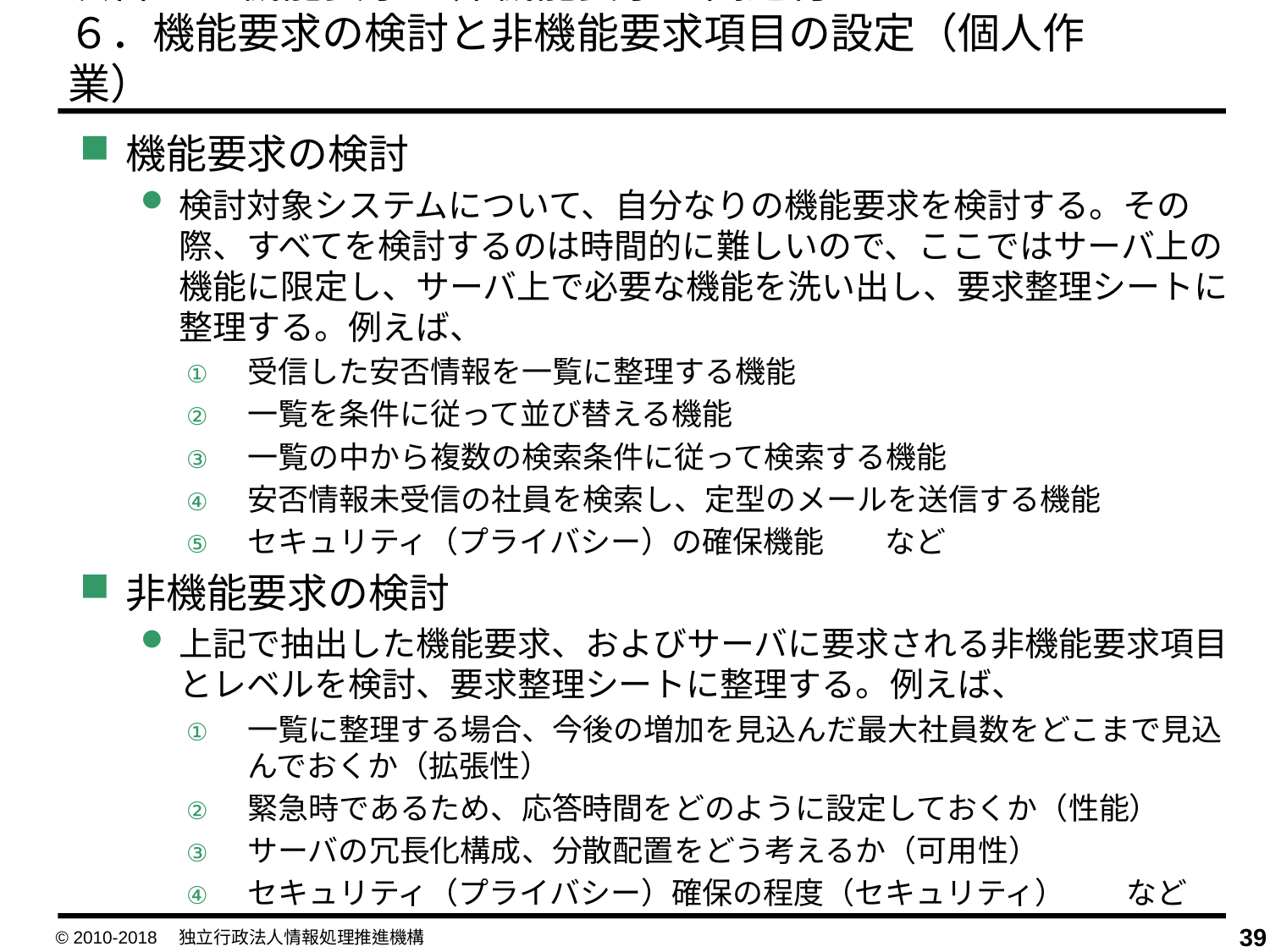

演習5：機能要求と非機能要求の関連付け
６．機能要求の検討と非機能要求項目の設定（個人作業）
機能要求の検討
検討対象システムについて、自分なりの機能要求を検討する。その際、すべてを検討するのは時間的に難しいので、ここではサーバ上の機能に限定し、サーバ上で必要な機能を洗い出し、要求整理シートに整理する。例えば、
受信した安否情報を一覧に整理する機能
一覧を条件に従って並び替える機能
一覧の中から複数の検索条件に従って検索する機能
安否情報未受信の社員を検索し、定型のメールを送信する機能
セキュリティ（プライバシー）の確保機能　　など
非機能要求の検討
上記で抽出した機能要求、およびサーバに要求される非機能要求項目とレベルを検討、要求整理シートに整理する。例えば、
一覧に整理する場合、今後の増加を見込んだ最大社員数をどこまで見込んでおくか（拡張性）
緊急時であるため、応答時間をどのように設定しておくか（性能）
サーバの冗長化構成、分散配置をどう考えるか（可用性）
セキュリティ（プライバシー）確保の程度（セキュリティ）　　など